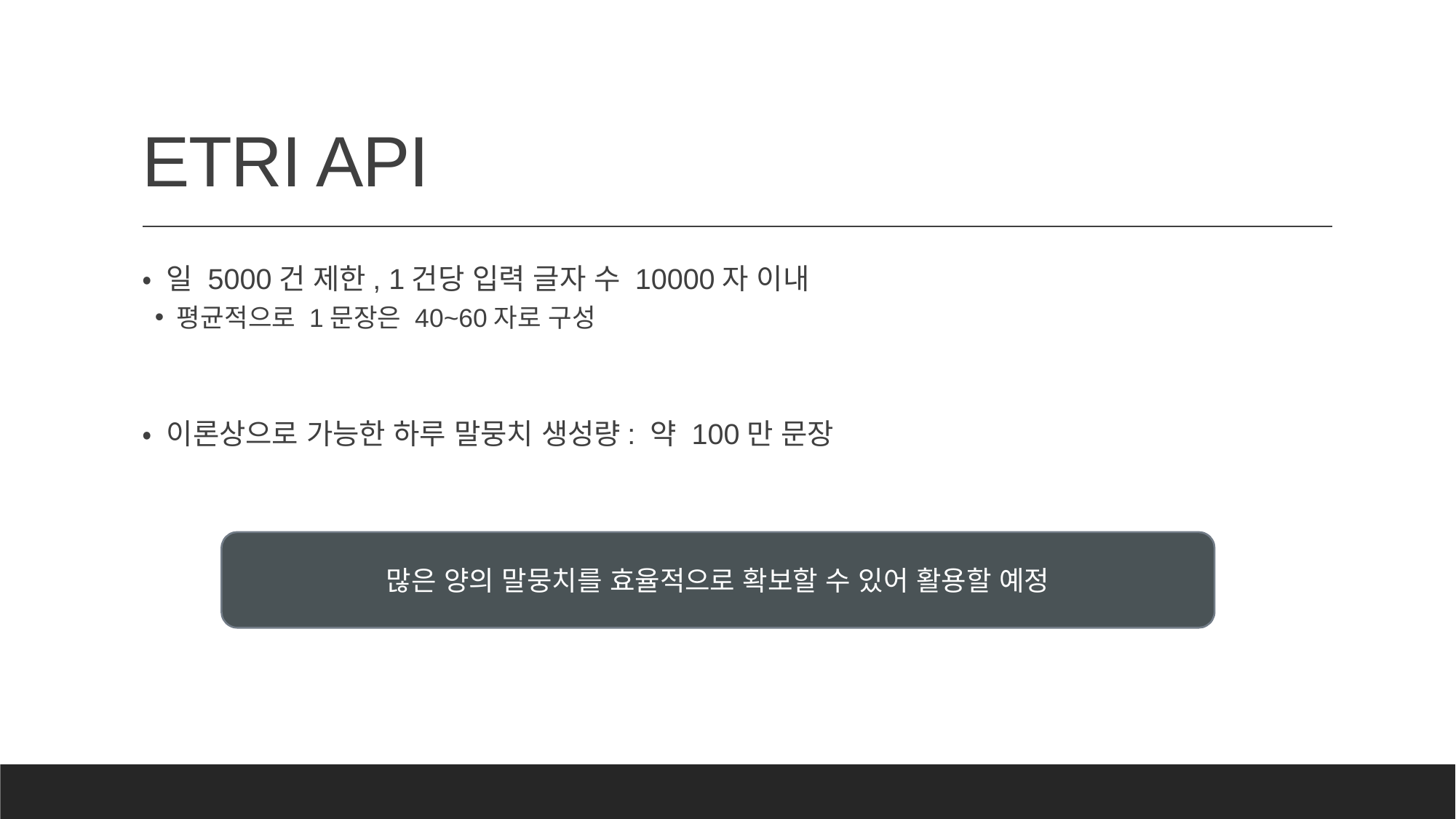

# ETRI API
• 일 5000건 제한, 1건당 입력 글자 수 10000자 이내
평균적으로 1문장은 40~60자로 구성

• 이론상으로 가능한 하루 말뭉치 생성량: 약 100만 문장

많은 양의 말뭉치를 효율적으로 확보할 수 있어 활용할 예정